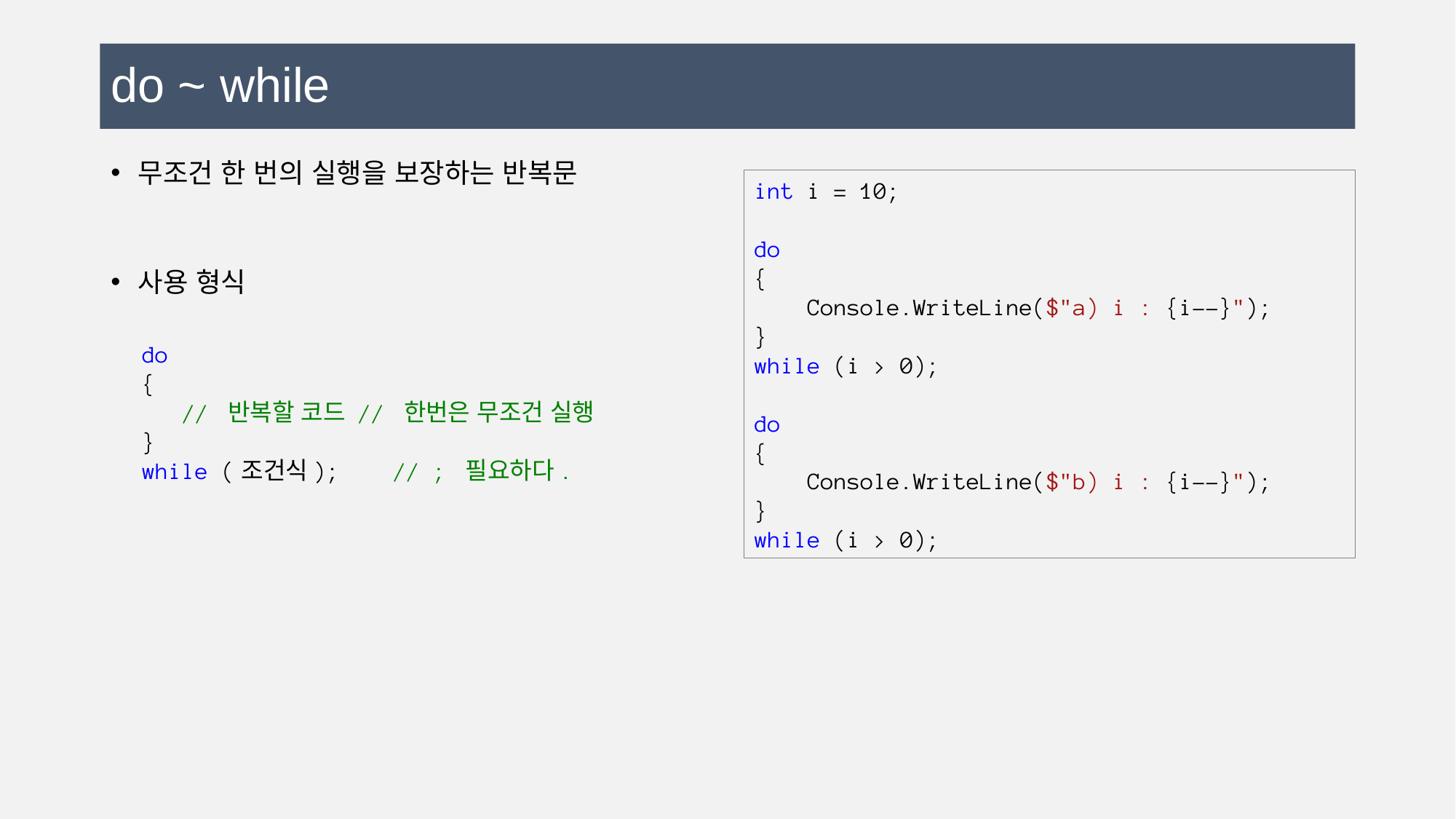

# do ~ while
무조건 한 번의 실행을 보장하는 반복문

사용 형식

int i = 10;

do
{
    Console.WriteLine($"a) i : {i--}");
}
while (i > 0);

do
{
    Console.WriteLine($"b) i : {i--}");
}
while (i > 0);
do
{
   // 반복할 코드 // 한번은 무조건 실행
}
while (조건식);    // ; 필요하다.